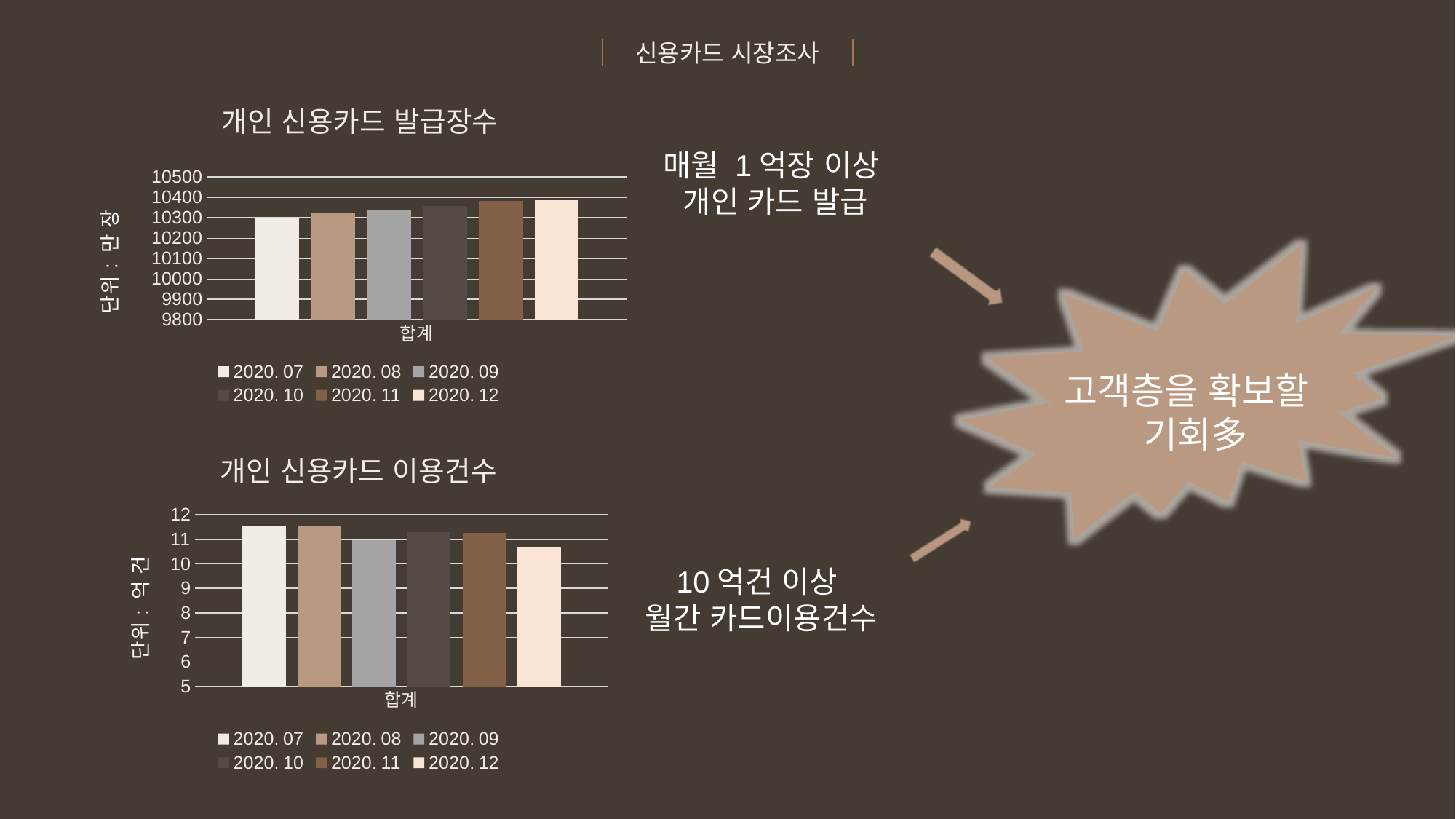

신용카드 시장조사

### Chart: 개인 신용카드 발급장수

| Category | 2020. 07 | 2020. 08 | 2020. 09 | 2020. 10 | 2020. 11 | 2020. 12 |
|---|---|---|---|---|---|---|
| 합계 | 10296.3 | 10321.3 | 10339.2 | 10356.6 | 10383.3 | 10386.6 |
매월 1억장 이상
개인 카드 발급

고객층을 확보할
 기회多

### Chart: 개인 신용카드 이용건수

| Category | 2020. 07 | 2020. 08 | 2020. 09 | 2020. 10 | 2020. 11 | 2020. 12 |
|---|---|---|---|---|---|---|
| 합계 | 11.54091 | 11.52939 | 10.96687 | 11.29933 | 11.27475 | 10.68013 |
10억건 이상
월간 카드이용건수